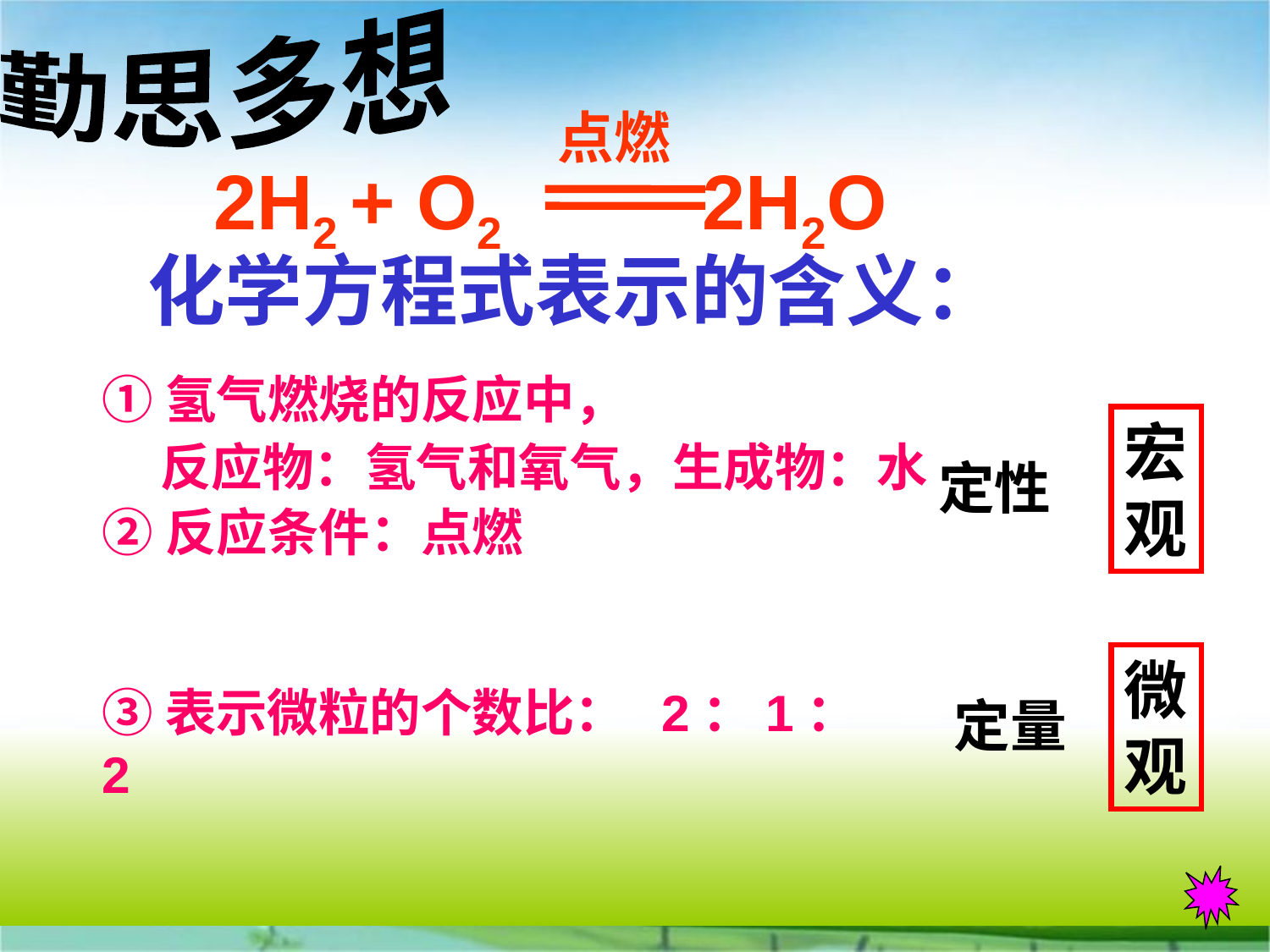

勤思多想
点燃
    2H2 + O2                2H2O

化学方程式表示的含义：
①氢气燃烧的反应中，
    反应物：氢气和氧气，生成物：水
宏观
定性
②反应条件：点燃
微观
③表示微粒的个数比：  2：1：2
定量